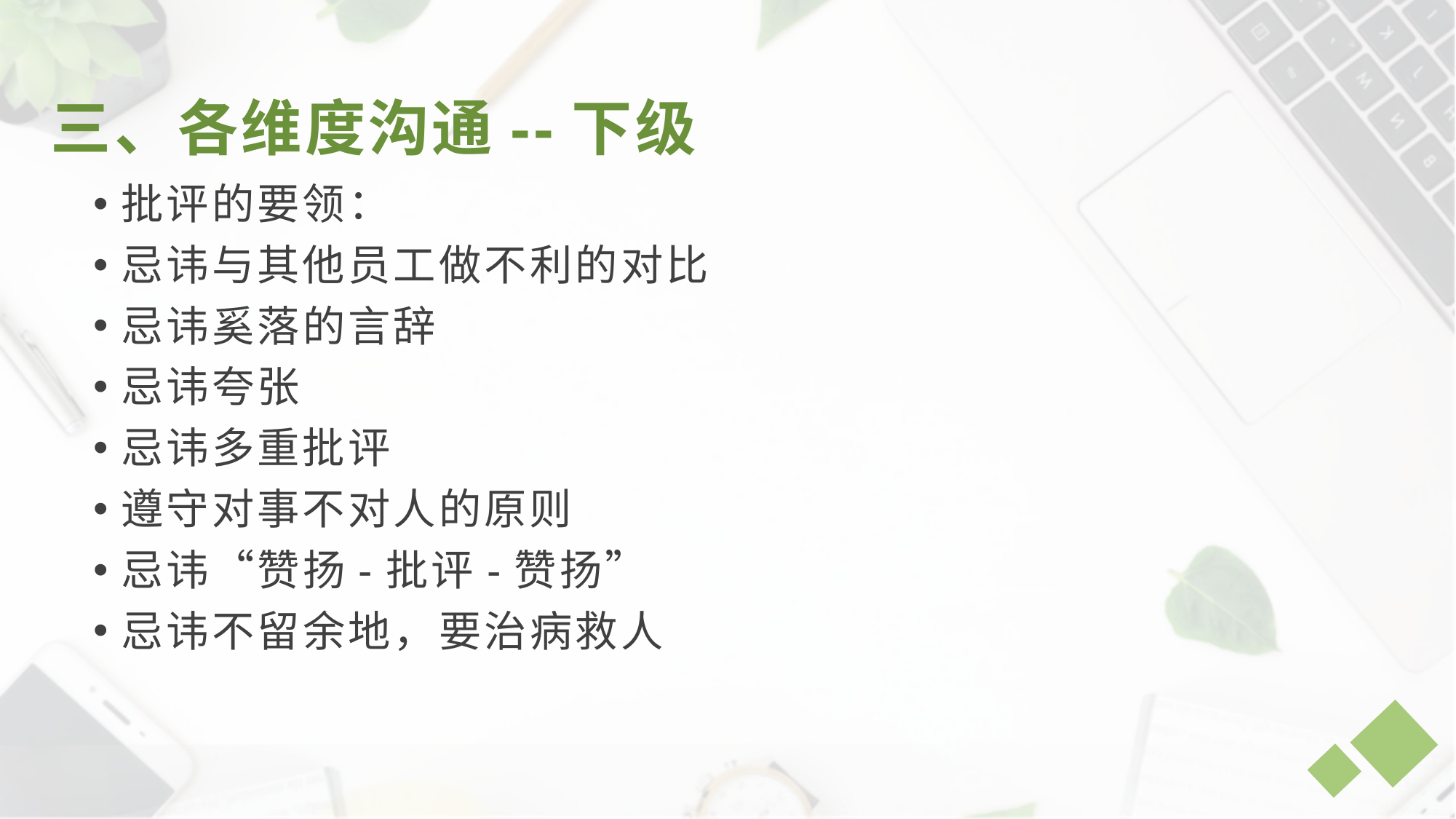

三、各维度沟通--下级
批评的要领：
忌讳与其他员工做不利的对比
忌讳奚落的言辞
忌讳夸张
忌讳多重批评
遵守对事不对人的原则
忌讳“赞扬-批评-赞扬”
忌讳不留余地，要治病救人